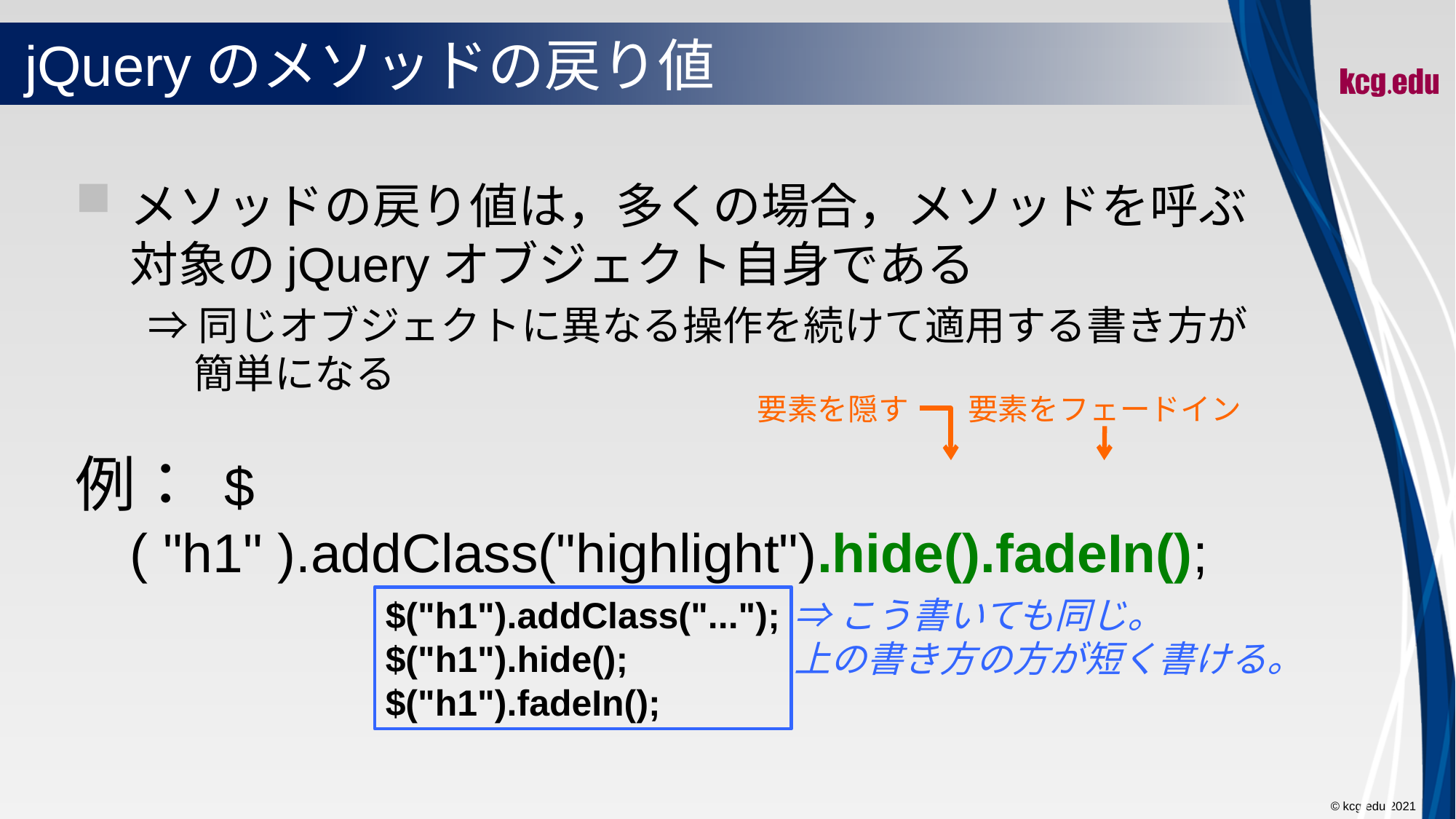

# jQueryのメソッドの戻り値
メソッドの戻り値は，多くの場合，メソッドを呼ぶ対象のjQueryオブジェクト自身である
⇒同じオブジェクトに異なる操作を続けて適用する書き方が簡単になる
例： $( "h1" ).addClass("highlight").hide().fadeIn();
要素を隠す
要素をフェードイン
⇒こう書いても同じ。
上の書き方の方が短く書ける。
$("h1").addClass("...");
$("h1").hide();
$("h1").fadeIn();